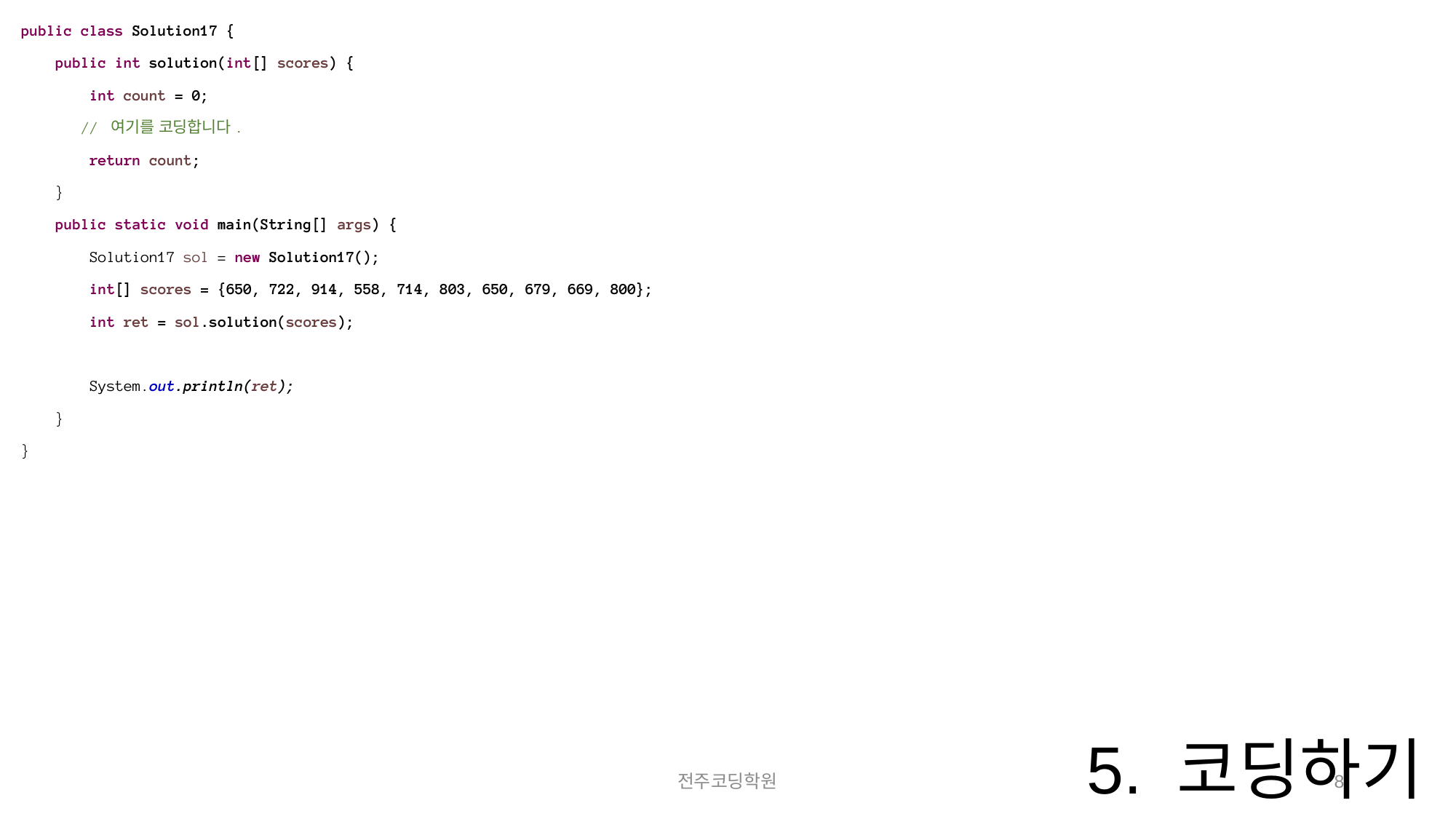

public class Solution17 {
    public int solution(int[] scores) {
        int count = 0;
       // 여기를 코딩합니다.
        return count;
    }
    public static void main(String[] args) {
        Solution17 sol = new Solution17();
        int[] scores = {650, 722, 914, 558, 714, 803, 650, 679, 669, 800};
        int ret = sol.solution(scores);

        System.out.println(ret);
    }
}
# 5. 코딩하기
전주코딩학원
8